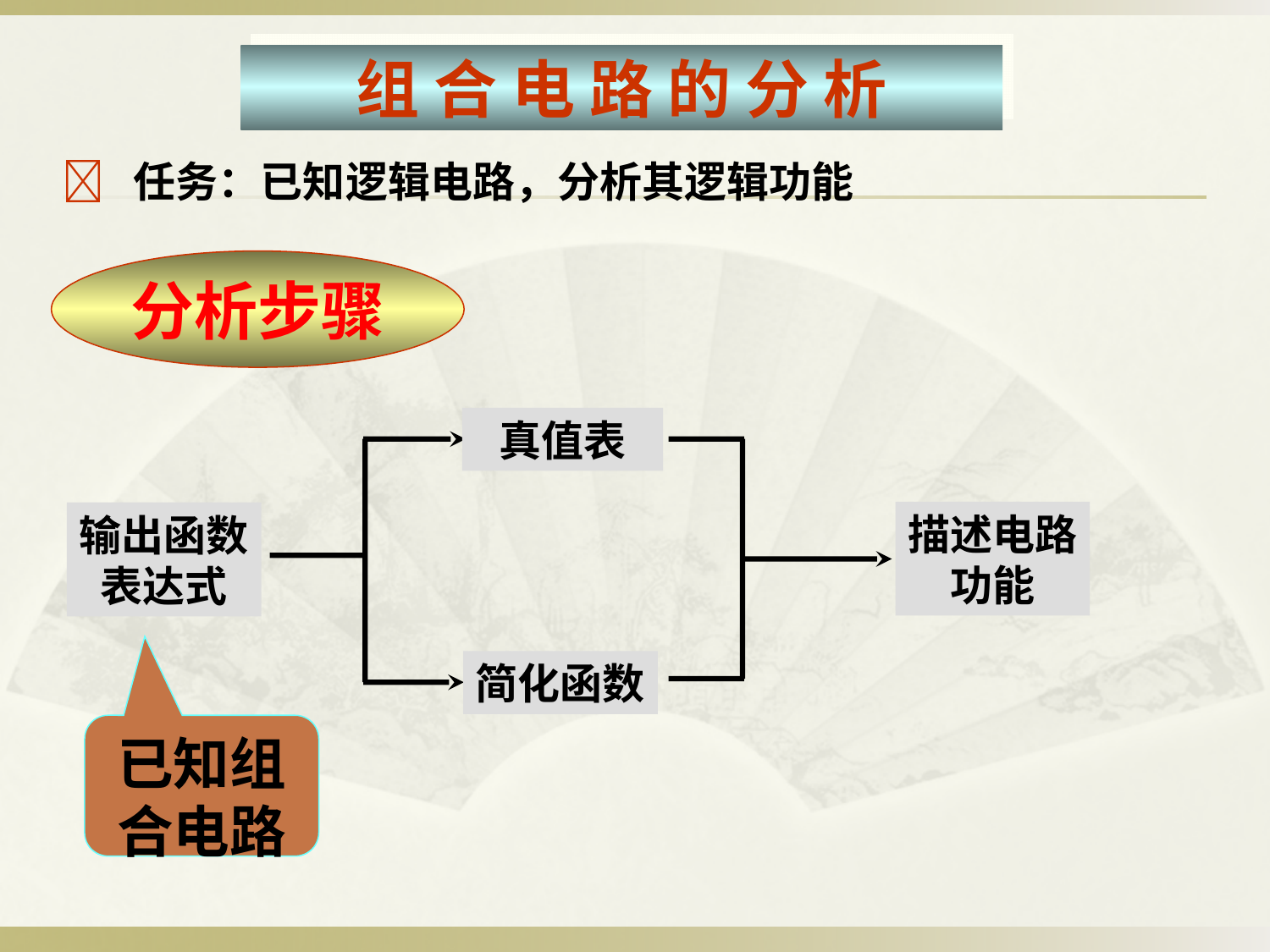

组 合 电 路 的 分 析
♦  任务：已知逻辑电路，分析其逻辑功能
分析步骤
真值表

描述电路
功能
输出函数
表达式
简化函数
已知组合电路